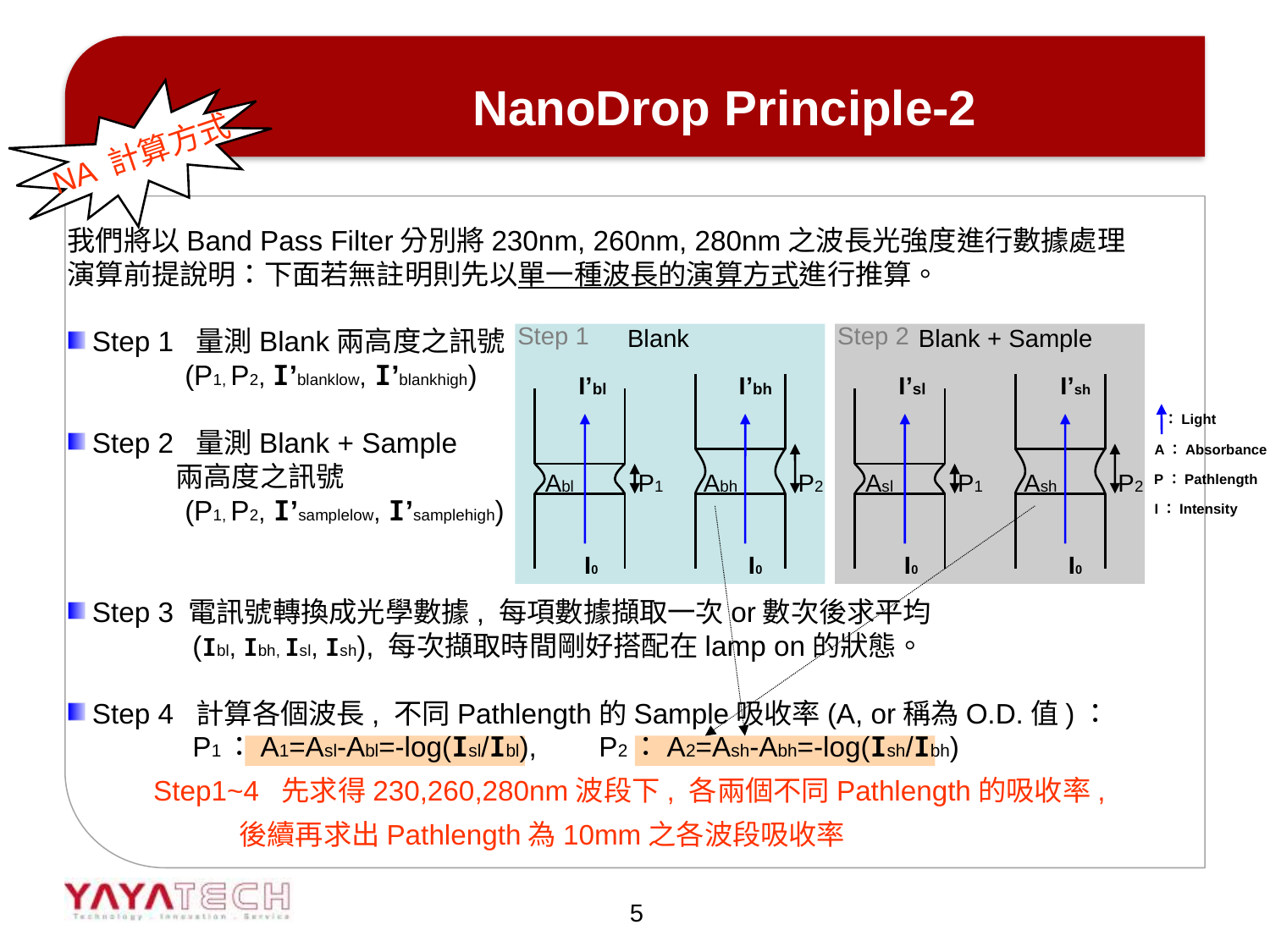

NanoDrop Principle-2
NA 計算方式
我們將以Band Pass Filter分別將230nm, 260nm, 280nm之波長光強度進行數據處理
演算前提說明：下面若無註明則先以單一種波長的演算方式進行推算。

Step 1  量測Blank兩高度之訊號
               (P1, P2, I’blanklow, I’blankhigh)

Step 2  量測Blank + Sample
                兩高度之訊號
               (P1, P2, I’samplelow, I’samplehigh)

Step 3 電訊號轉換成光學數據, 每項數據擷取一次or數次後求平均
                (Ibl, Ibh, Isl, Ish), 每次擷取時間剛好搭配在lamp on的狀態。

Step 4  計算各個波長, 不同Pathlength的Sample吸收率(A, or稱為O.D.值)：
                P1：A1=Asl-Abl=-log(Isl/Ibl),        P2：A2=Ash-Abh=-log(Ish/Ibh)
           Step1~4  先求得230,260,280nm波段下, 各兩個不同Pathlength的吸收率,
                          後續再求出Pathlength為10mm之各波段吸收率
Step 1
Step 2
Blank
Blank + Sample

I’bl
I’bh
I’sl
I’sh

：Light
A：Absorbance
P：Pathlength
I：Intensity

Abl
P1
Abh
P2
Asl
P1
Ash
P2

I0
I0
I0
I0

5